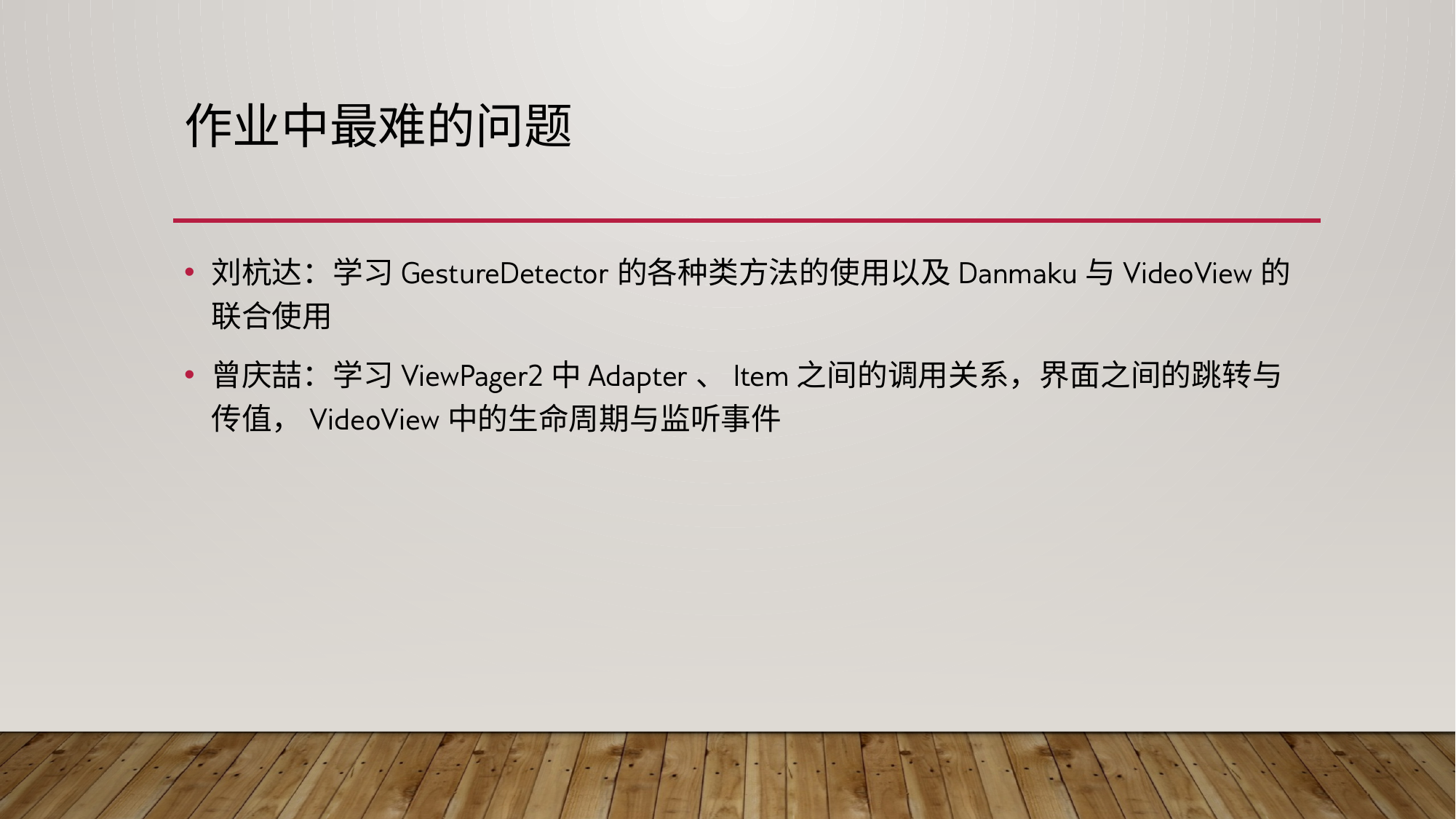

# 作业中最难的问题
刘杭达：学习GestureDetector的各种类方法的使用以及Danmaku与VideoView的联合使用
曾庆喆：学习ViewPager2中Adapter、Item之间的调用关系，界面之间的跳转与传值，VideoView中的生命周期与监听事件